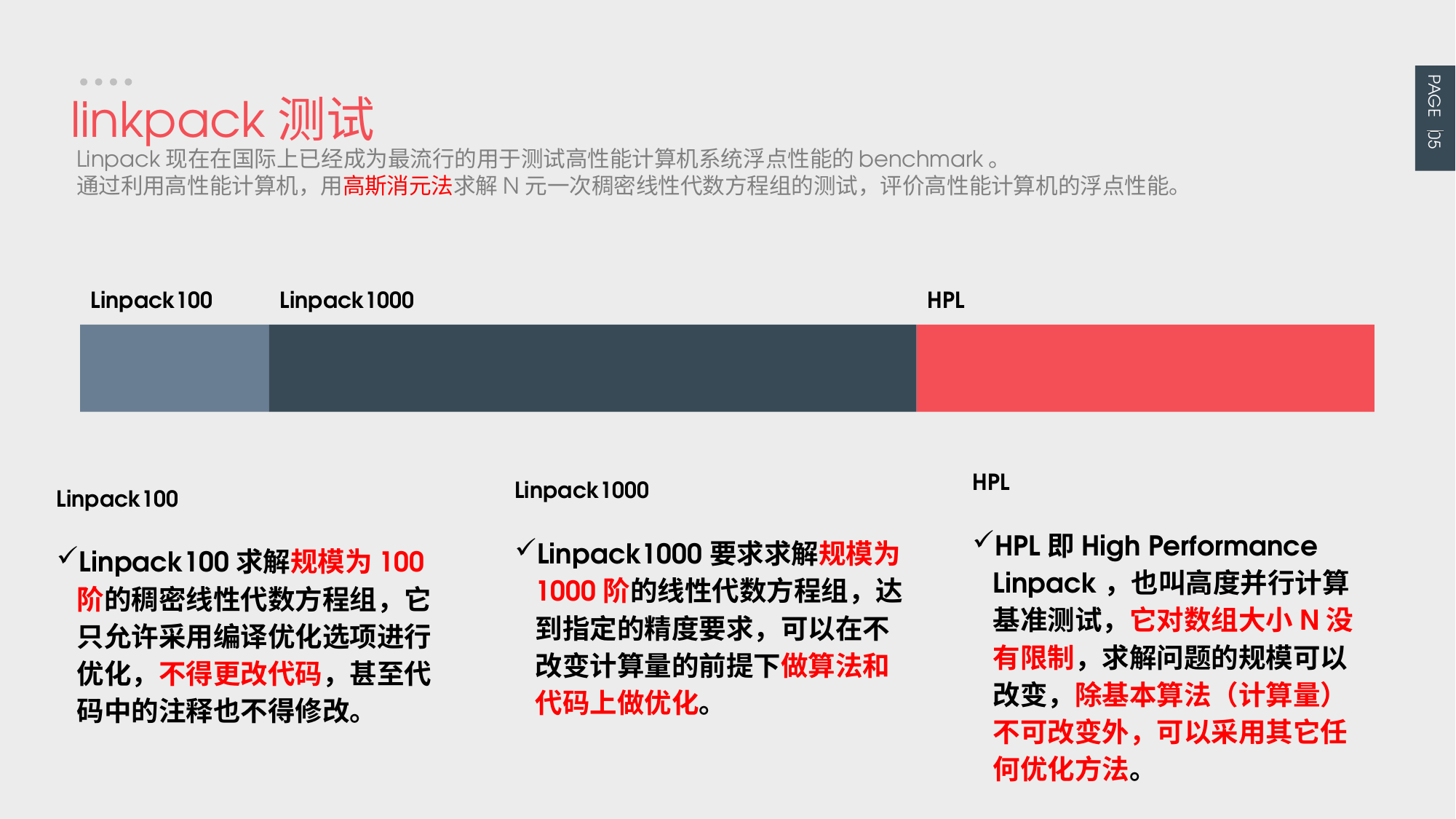

PAGE   05
linkpack测试
Linpack现在在国际上已经成为最流行的用于测试高性能计算机系统浮点性能的benchmark。
通过利用高性能计算机，用高斯消元法求解N元一次稠密线性代数方程组的测试，评价高性能计算机的浮点性能。
Linpack100

Linpack1000

HPL

HPL
HPL即High Performance Linpack，也叫高度并行计算基准测试，它对数组大小N没有限制，求解问题的规模可以改变，除基本算法（计算量）不可改变外，可以采用其它任何优化方法。
Linpack1000
Linpack1000要求求解规模为1000阶的线性代数方程组，达到指定的精度要求，可以在不改变计算量的前提下做算法和代码上做优化。
Linpack100
Linpack100求解规模为100阶的稠密线性代数方程组，它只允许采用编译优化选项进行优化，不得更改代码，甚至代码中的注释也不得修改。